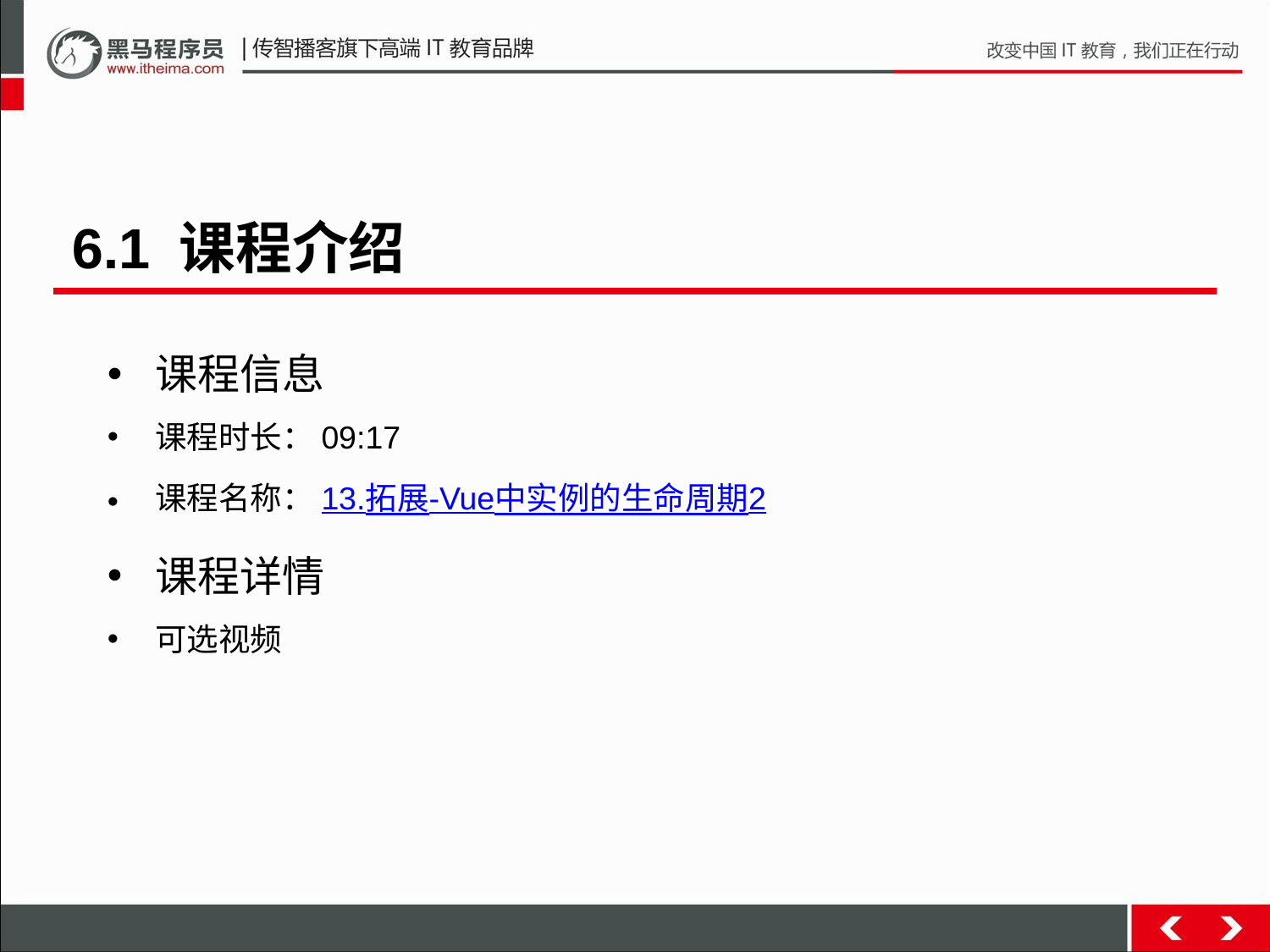

6.1 课程介绍
课程信息
课程时长：09:17
课程名称：13.拓展-Vue中实例的生命周期2
课程详情
可选视频